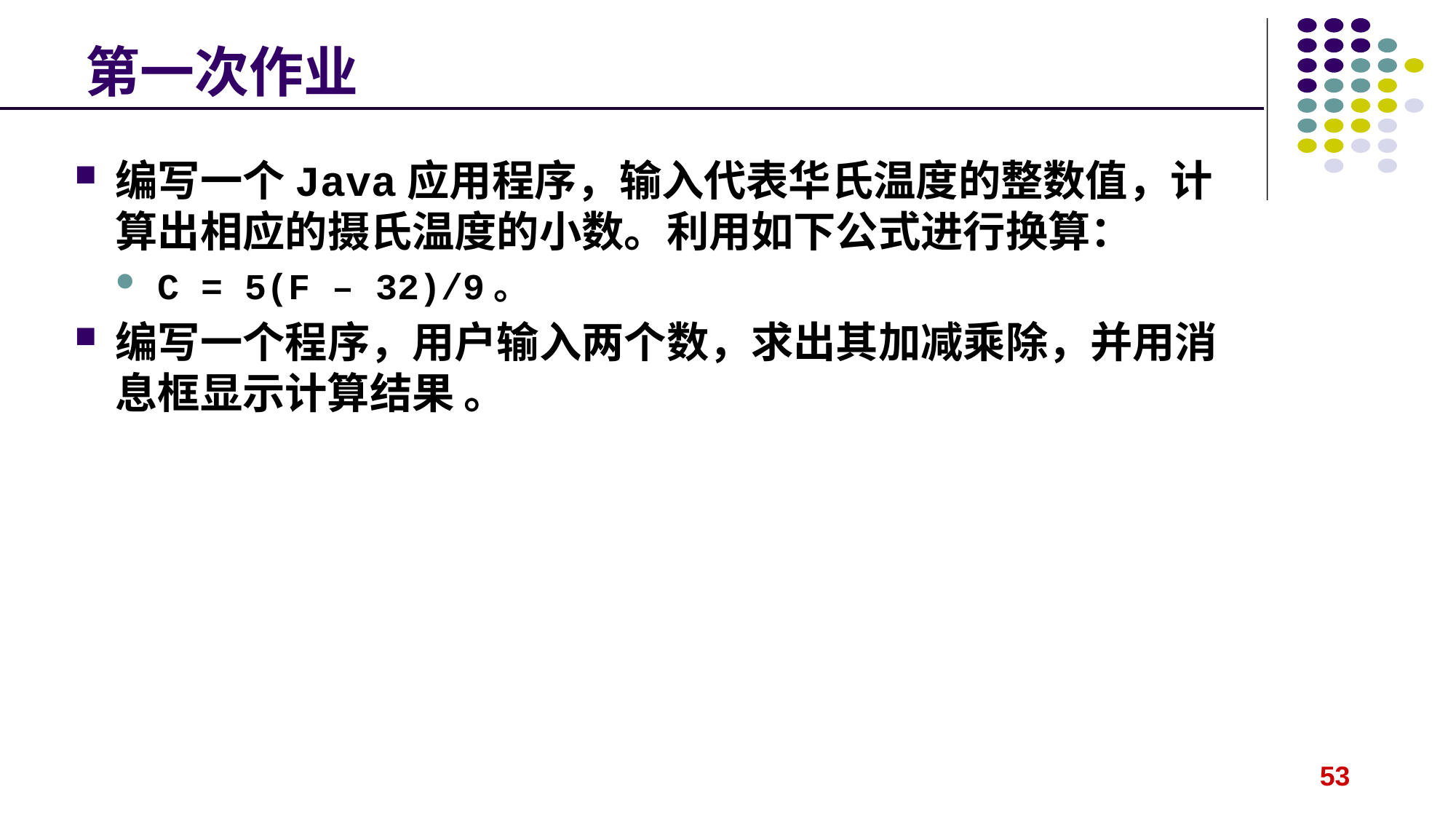

# 第一次作业
编写一个Java应用程序，输入代表华氏温度的整数值，计算出相应的摄氏温度的小数。利用如下公式进行换算：
C = 5(F – 32)/9。
编写一个程序，用户输入两个数，求出其加减乘除，并用消息框显示计算结果 。